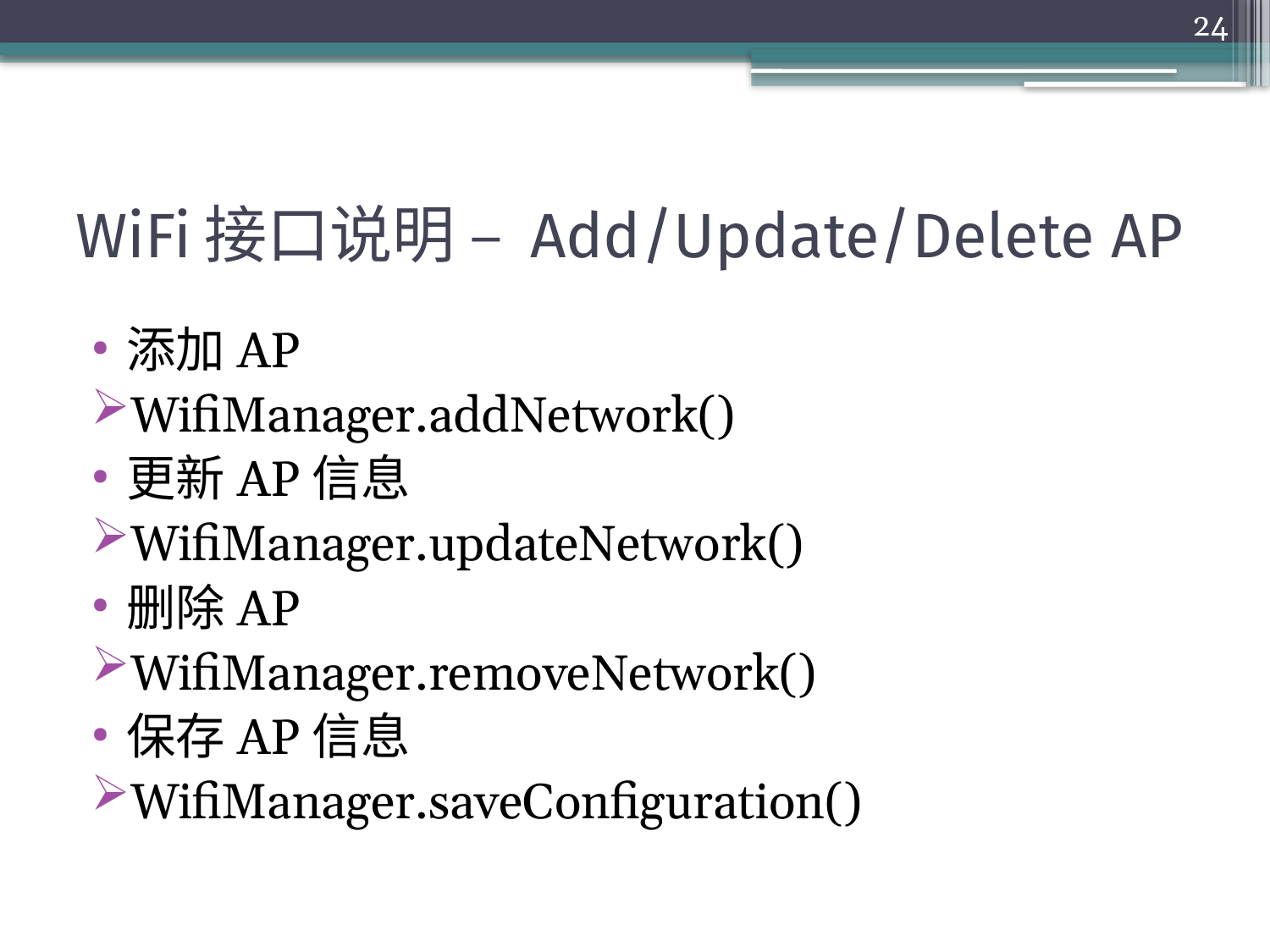

24
# WiFi接口说明 – Add/Update/Delete AP
添加AP
WifiManager.addNetwork()
更新AP信息
WifiManager.updateNetwork()
删除AP
WifiManager.removeNetwork()
保存AP信息
WifiManager.saveConfiguration()